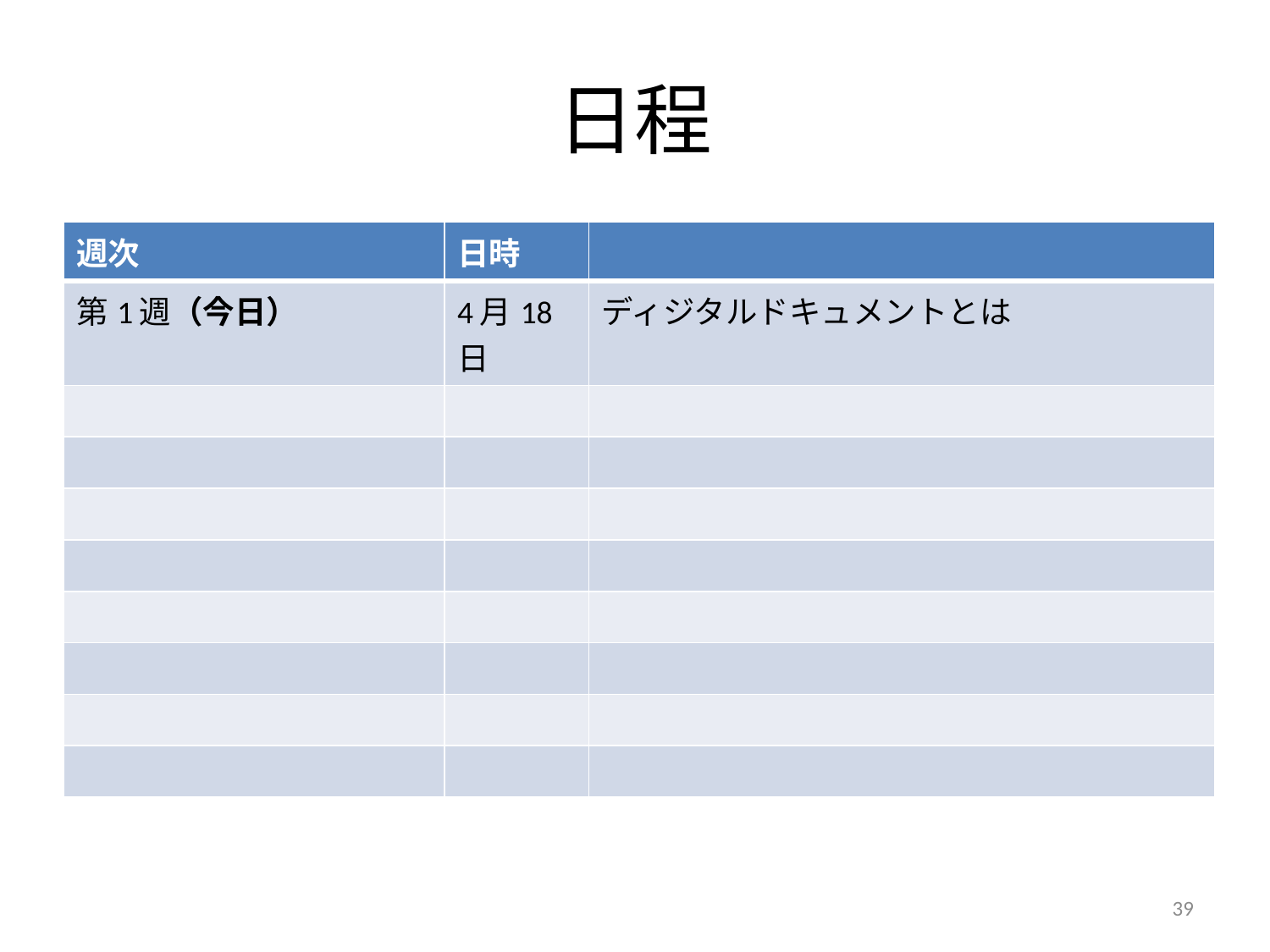

# 日程
| 週次 | 日時 |  |
| --- | --- | --- |
| 第1週（今日） | 4月18日 | ディジタルドキュメントとは |
|  |  |  |
|  |  |  |
|  |  |  |
|  |  |  |
|  |  |  |
|  |  |  |
|  |  |  |
|  |  |  |
39